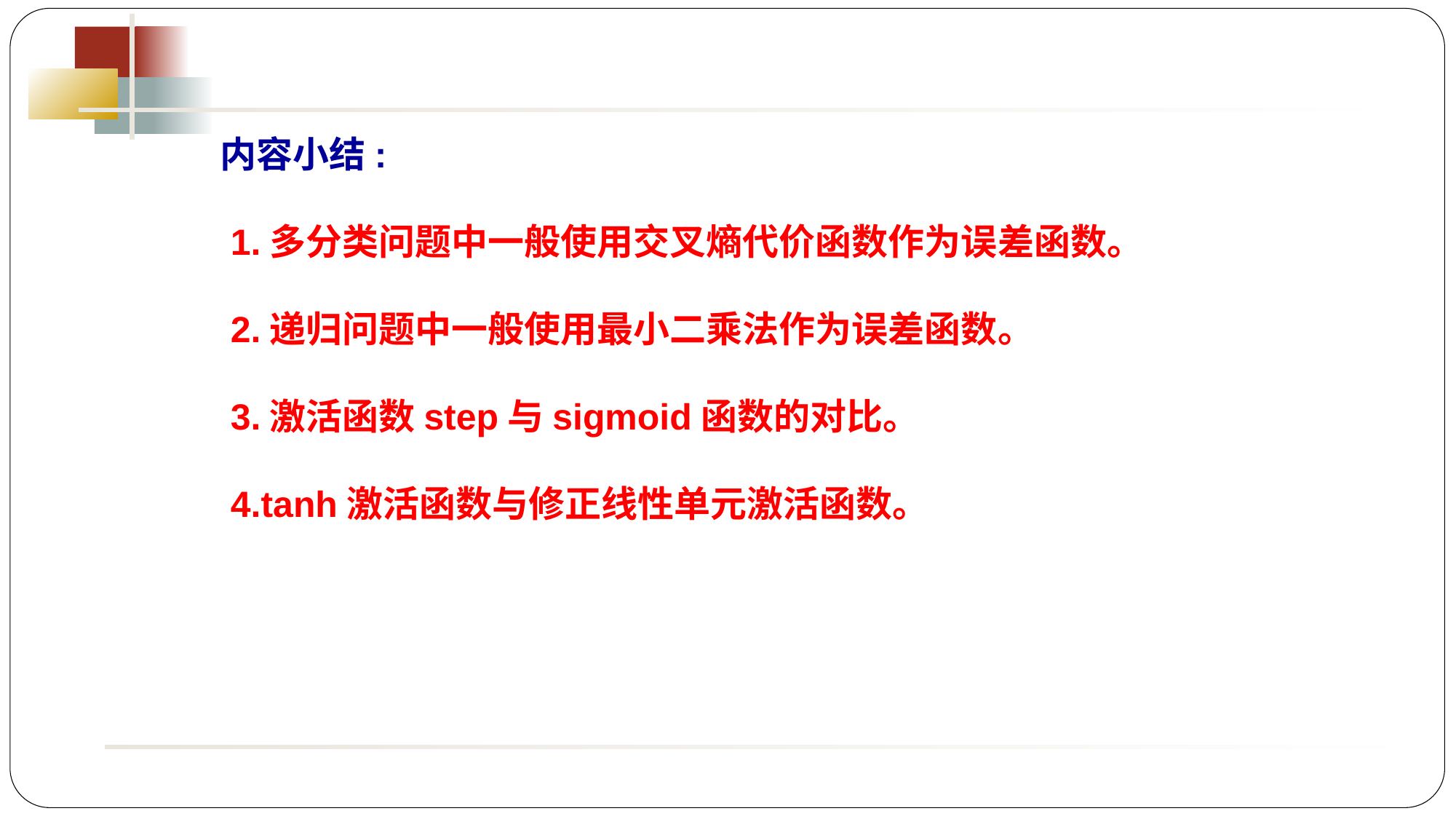

内容小结:
 1.多分类问题中一般使用交叉熵代价函数作为误差函数。
 2.递归问题中一般使用最小二乘法作为误差函数。
 3.激活函数step与sigmoid函数的对比。
 4.tanh激活函数与修正线性单元激活函数。